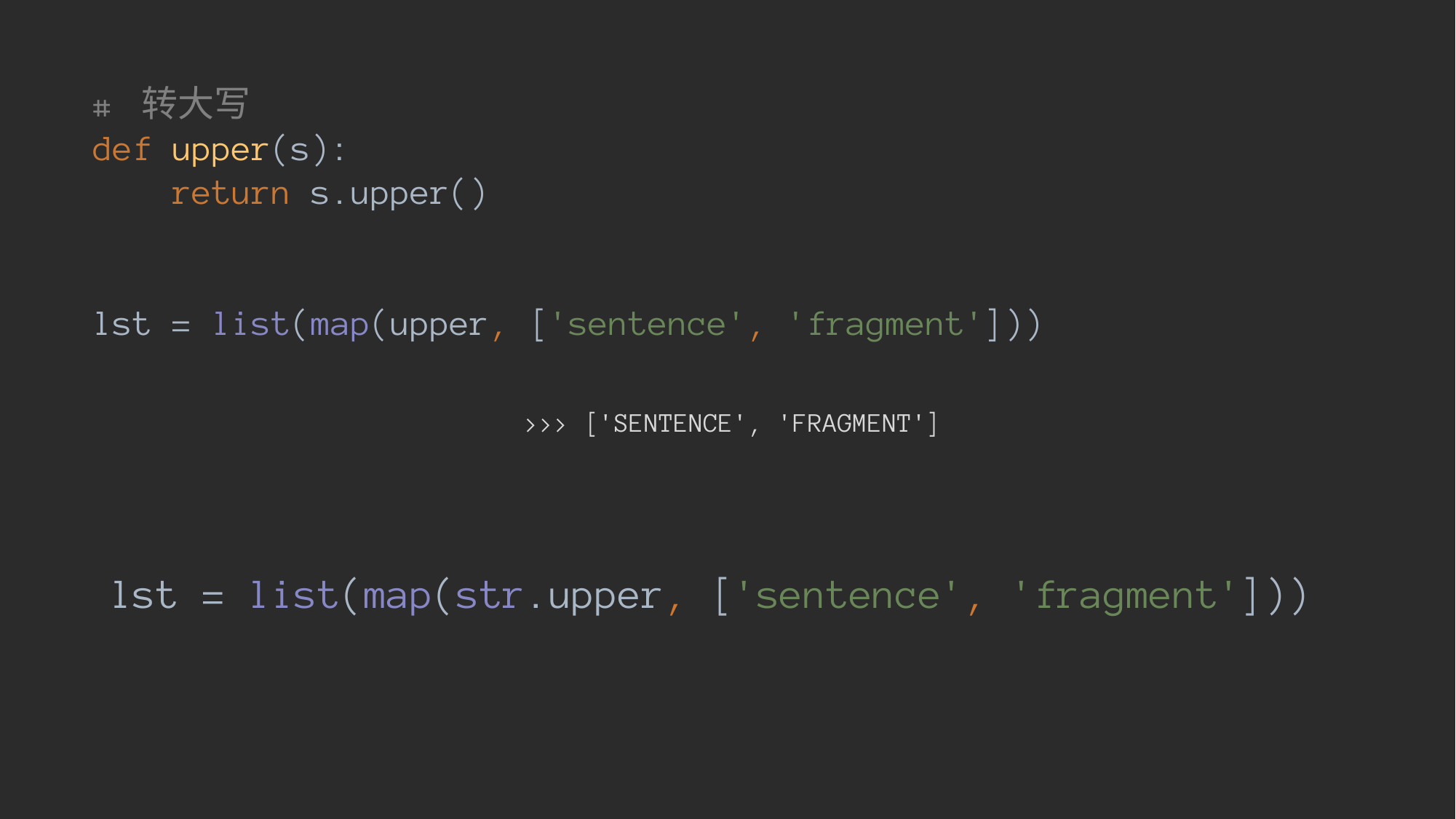

# 转大写 def upper(s): return s.upper() lst = list(map(upper, ['sentence', 'fragment']))
>>> ['SENTENCE', 'FRAGMENT']
lst = list(map(str.upper, ['sentence', 'fragment']))